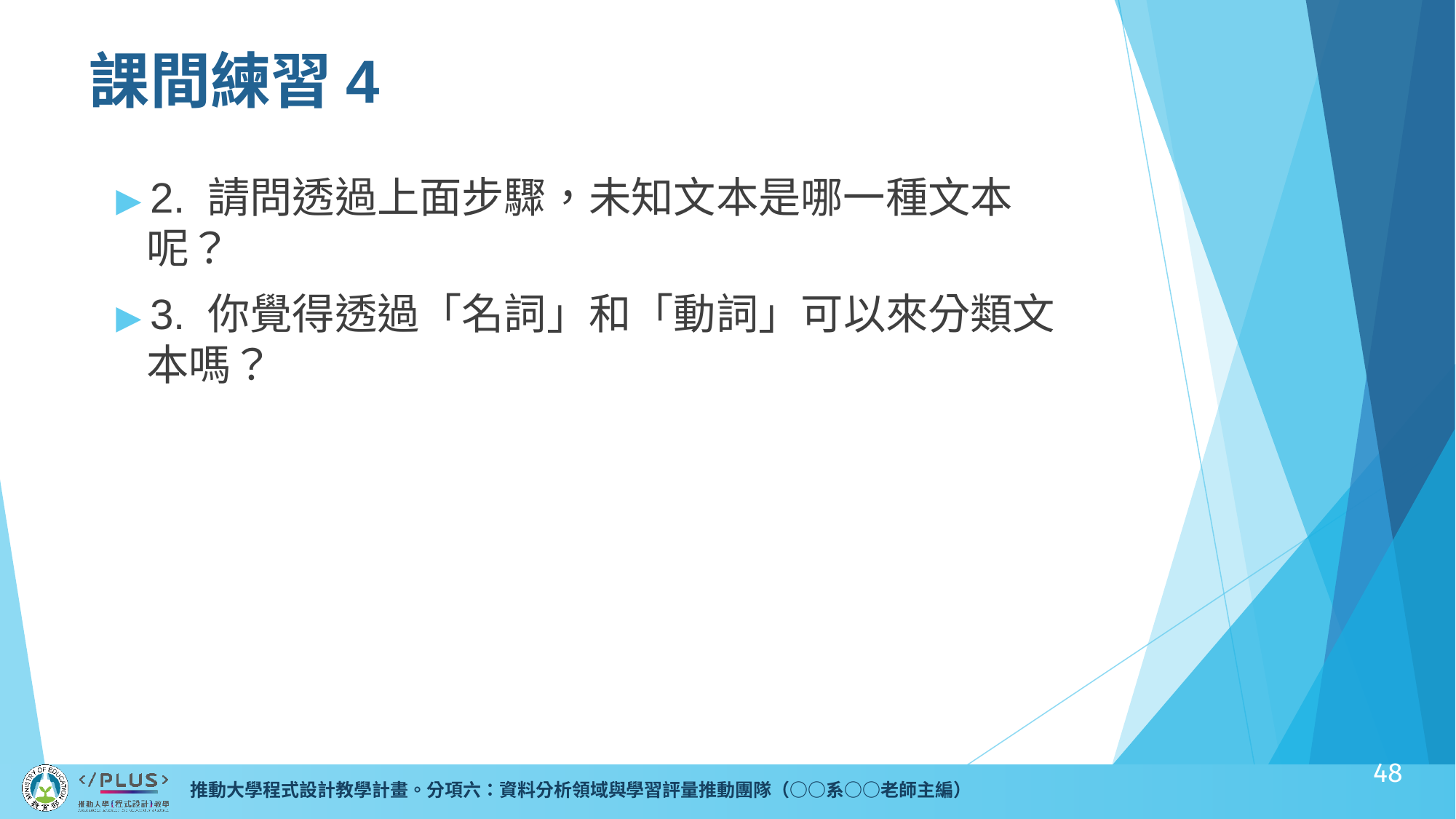

# 課間練習4
2. 請問透過上面步驟，未知文本是哪一種文本呢？
3. 你覺得透過「名詞」和「動詞」可以來分類文本嗎？

48